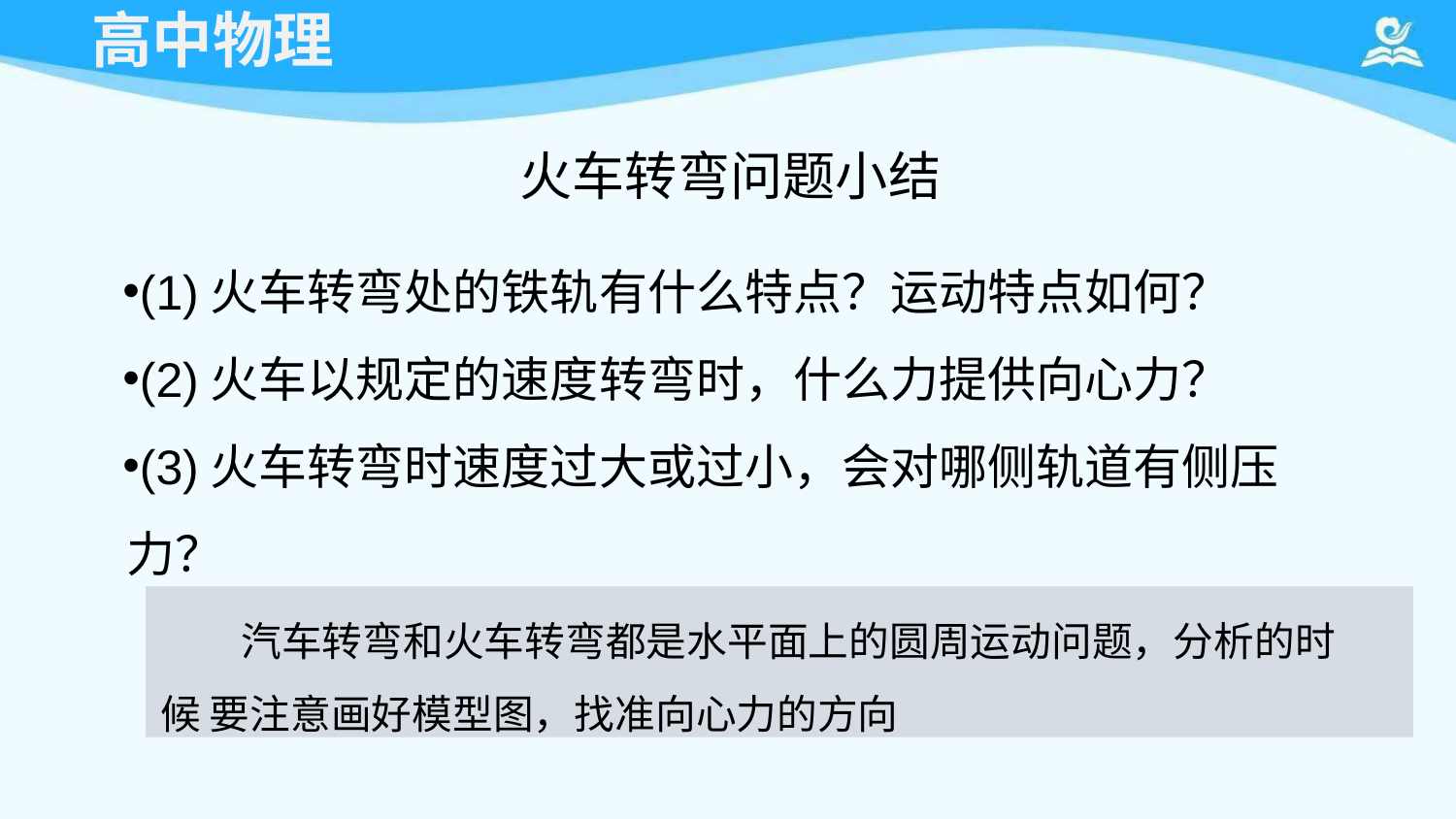

# 高中物理
火车转弯问题小结
(1)火车转弯处的铁轨有什么特点？运动特点如何？
(2)火车以规定的速度转弯时，什么力提供向心力？
(3)火车转弯时速度过大或过小，会对哪侧轨道有侧压 力？
汽车转弯和火车转弯都是水平面上的圆周运动问题，分析的时候 要注意画好模型图，找准向心力的方向